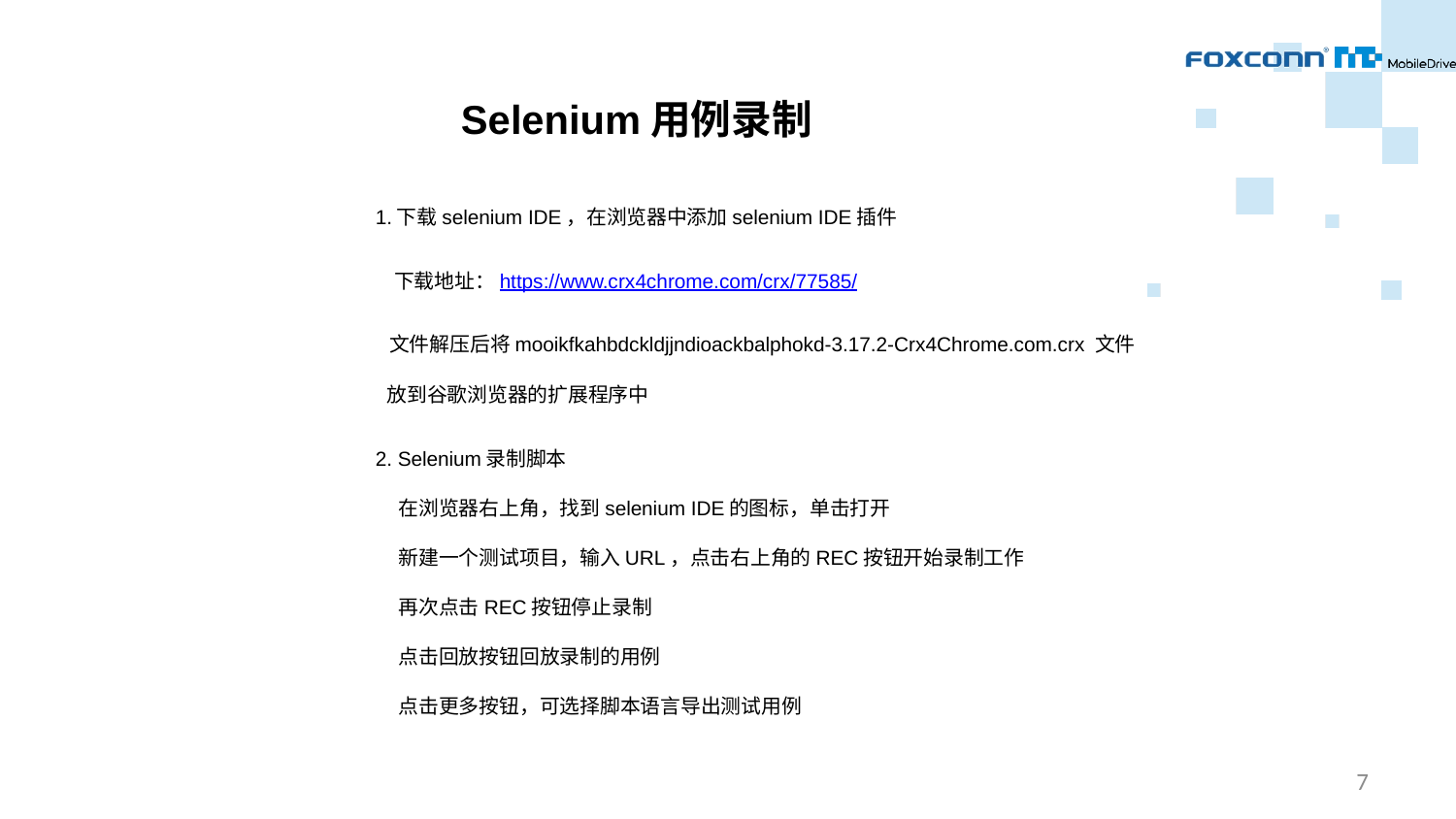

Selenium用例录制
1.下载selenium IDE，在浏览器中添加selenium IDE插件
   下载地址：https://www.crx4chrome.com/crx/77585/
  文件解压后将mooikfkahbdckldjjndioackbalphokd-3.17.2-Crx4Chrome.com.crx 文件放到谷歌浏览器的扩展程序中
2. Selenium录制脚本
    在浏览器右上角，找到selenium IDE的图标，单击打开
    新建一个测试项目，输入URL，点击右上角的REC按钮开始录制工作
    再次点击REC按钮停止录制
    点击回放按钮回放录制的用例
    点击更多按钮，可选择脚本语言导出测试用例
7